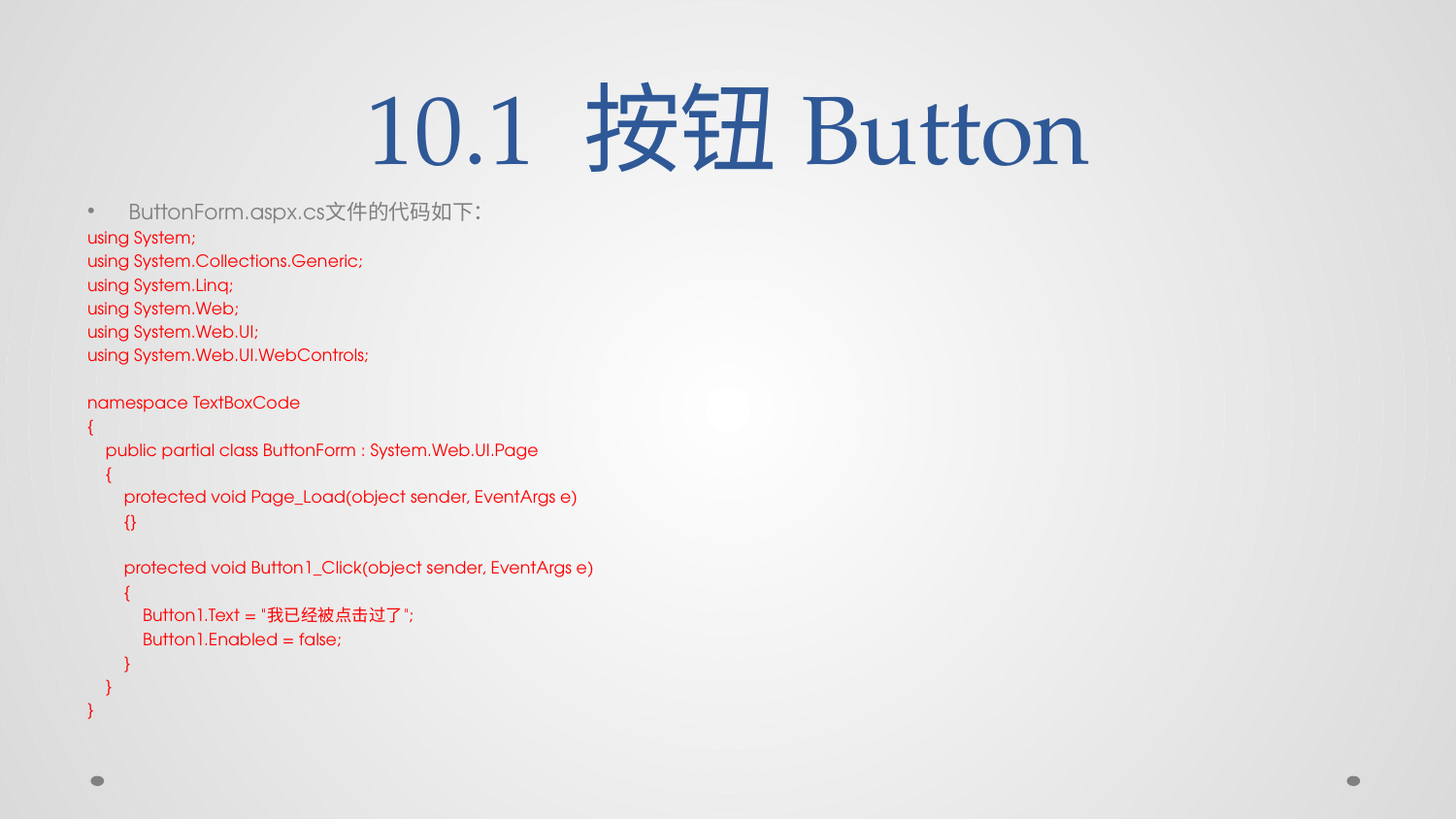

# 10.1 按钮Button
ButtonForm.aspx.cs文件的代码如下：
using System;
using System.Collections.Generic;
using System.Linq;
using System.Web;
using System.Web.UI;
using System.Web.UI.WebControls;

namespace TextBoxCode
{
    public partial class ButtonForm : System.Web.UI.Page
    {
        protected void Page_Load(object sender, EventArgs e)
        {}

        protected void Button1_Click(object sender, EventArgs e)
        {
            Button1.Text = "我已经被点击过了";
            Button1.Enabled = false;
        }
    }
}